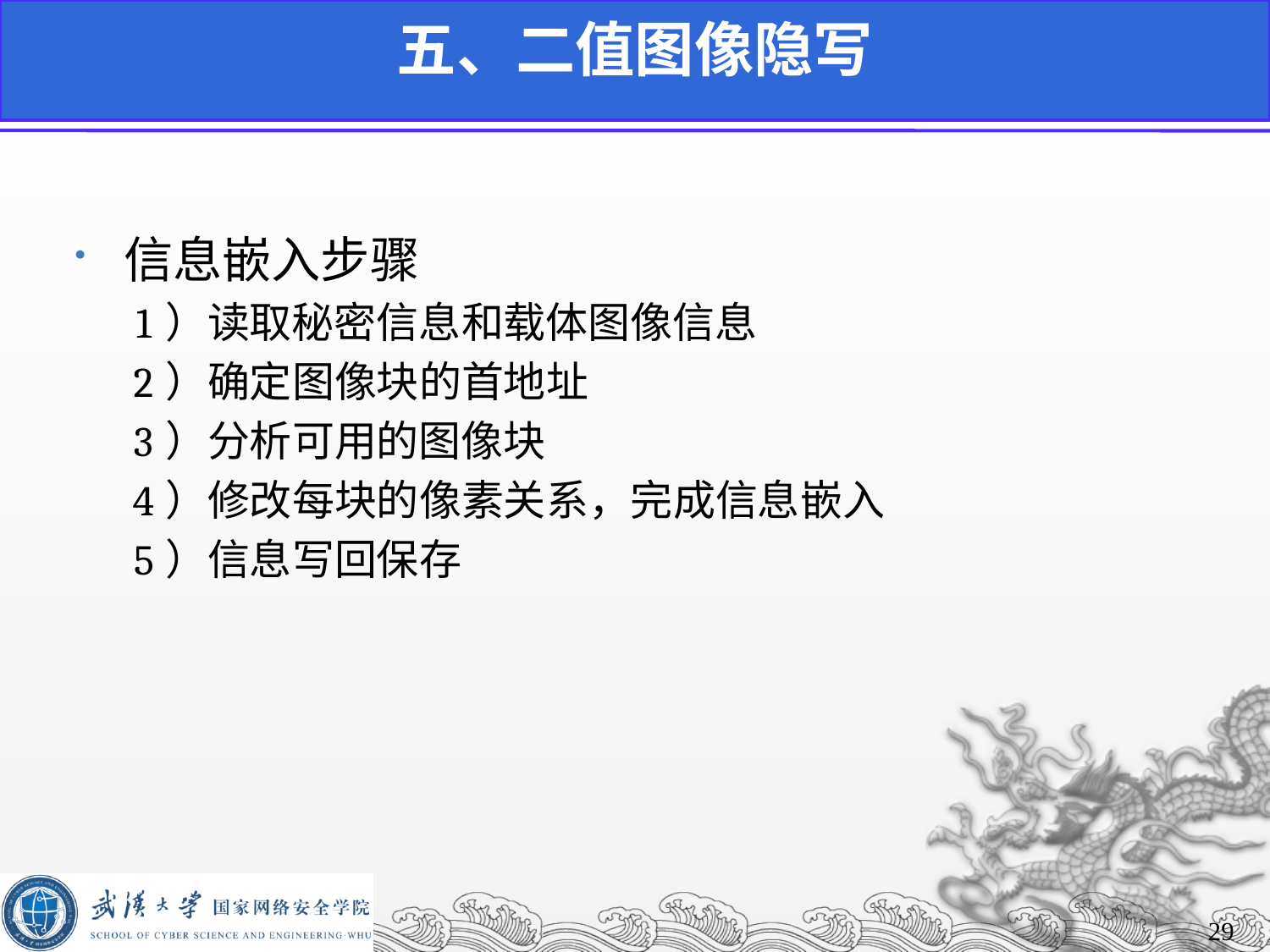

五、二值图像隐写

信息嵌入步骤
1）读取秘密信息和载体图像信息
2）确定图像块的首地址
3）分析可用的图像块
4）修改每块的像素关系，完成信息嵌入
5）信息写回保存